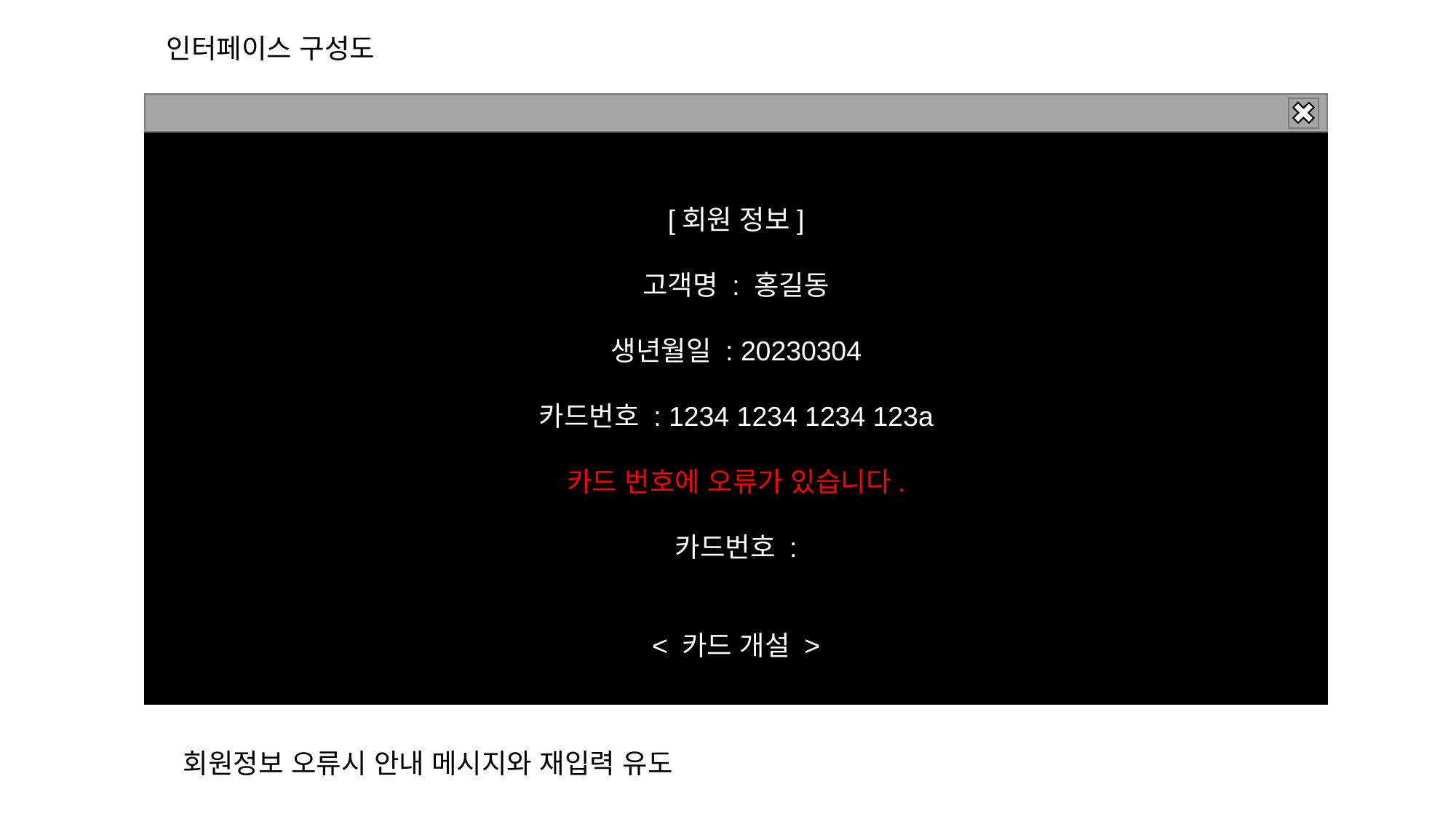

인터페이스 구성도

[회원 정보]

고객명 : 홍길동

생년월일 : 20230304

카드번호 : 1234 1234 1234 123a

카드 번호에 오류가 있습니다.

카드번호 :

< 카드 개설 >

회원정보 오류시 안내 메시지와 재입력 유도